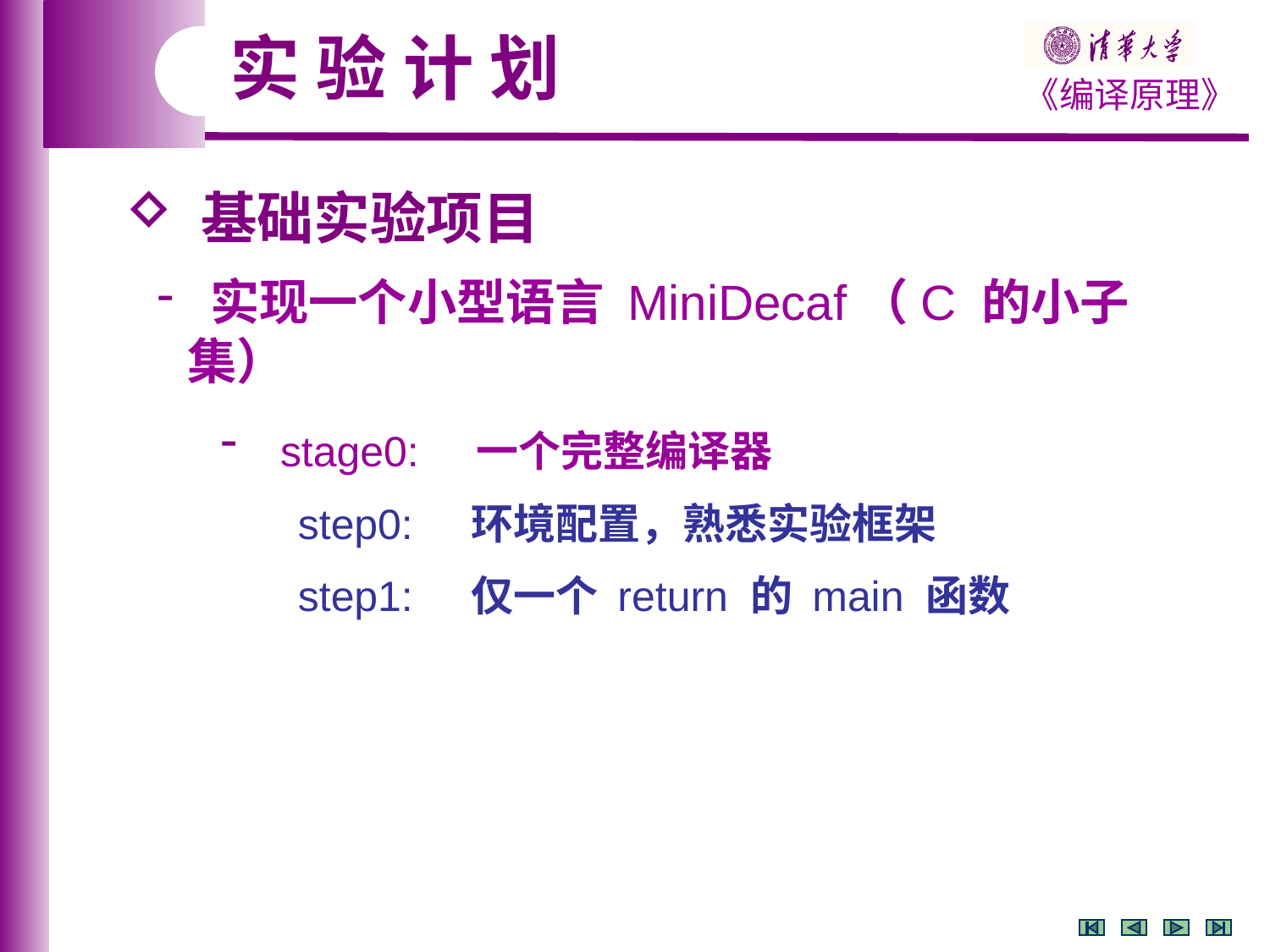

实 验 计 划
 基础实验项目

 实现一个小型语言 MiniDecaf（C 的小子集）

 stage0:    一个完整编译器

    step0:    环境配置，熟悉实验框架

    step1:    仅一个 return 的 main 函数